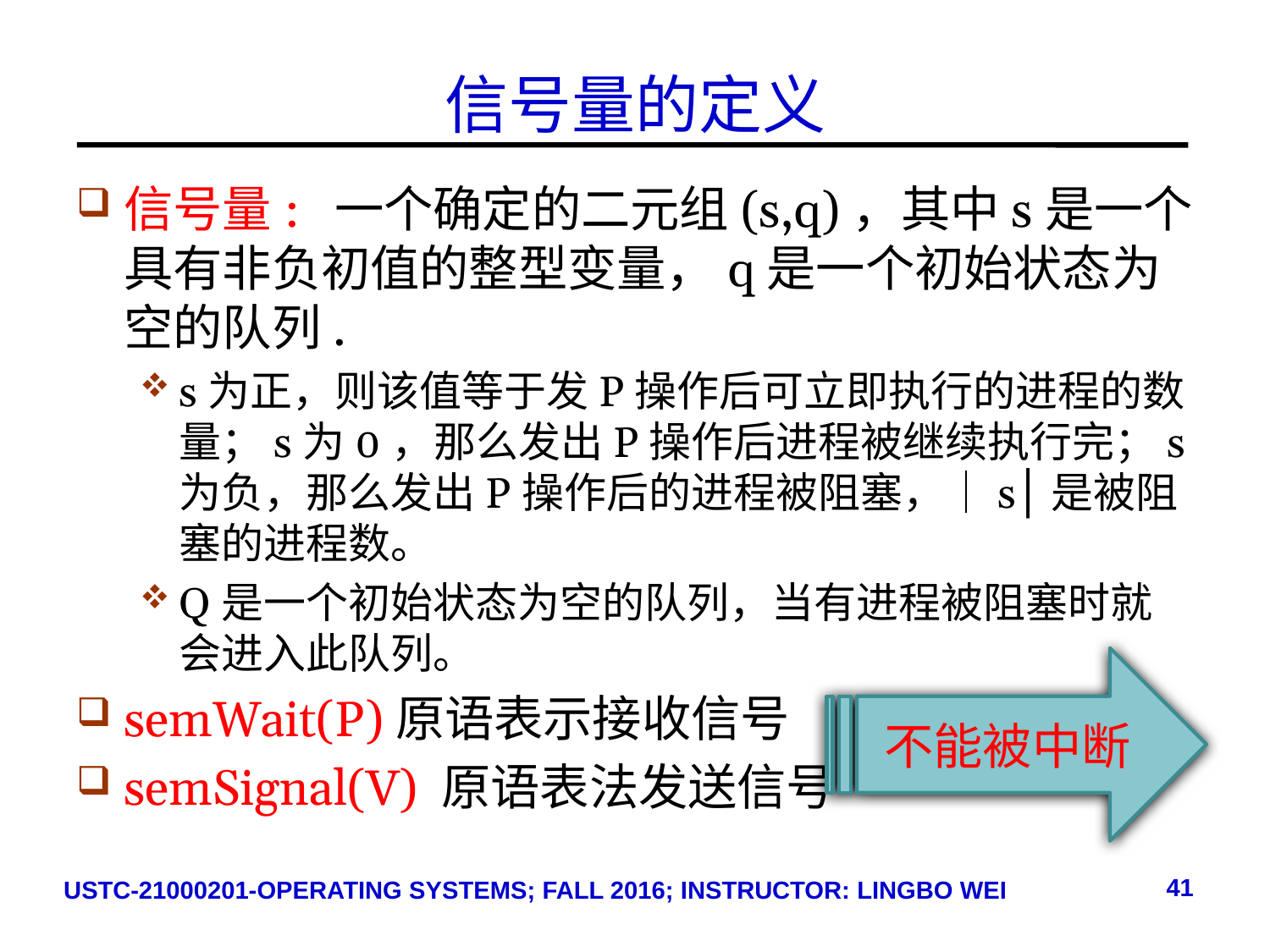

# 信号量的定义
信号量:  一个确定的二元组(s,q)，其中s是一个具有非负初值的整型变量，q是一个初始状态为空的队列.
s为正，则该值等于发P操作后可立即执行的进程的数量；s为0，那么发出P操作后进程被继续执行完；s为负，那么发出P操作后的进程被阻塞，│s│是被阻塞的进程数。
Q是一个初始状态为空的队列，当有进程被阻塞时就会进入此队列。
semWait(P)原语表示接收信号
semSignal(V) 原语表法发送信号
不能被中断
41
USTC-21000201-OPERATING SYSTEMS; FALL 2016; INSTRUCTOR: LINGBO WEI